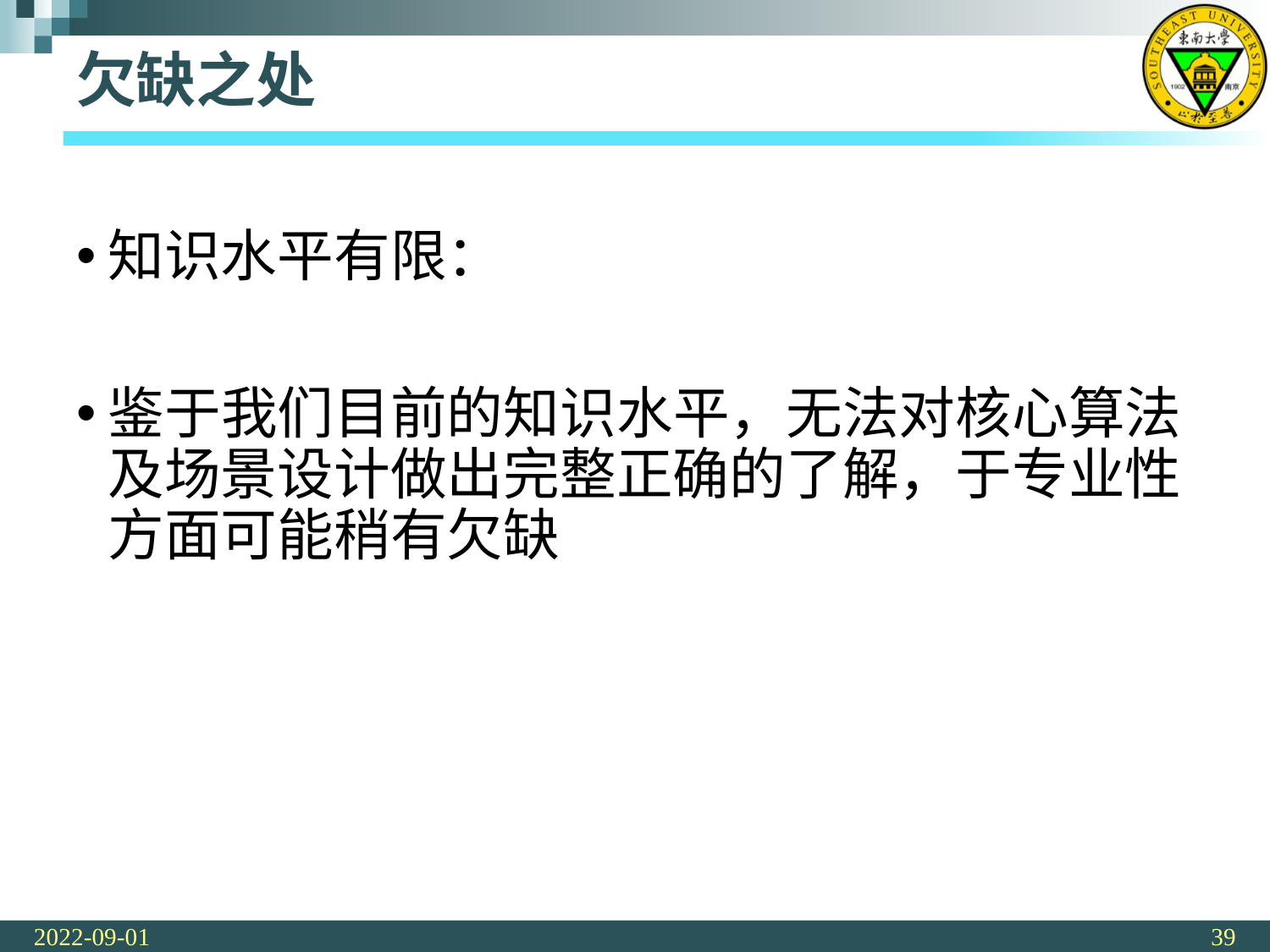

# 欠缺之处
知识水平有限：

鉴于我们目前的知识水平，无法对核心算法及场景设计做出完整正确的了解，于专业性方面可能稍有欠缺
2022-09-01
39